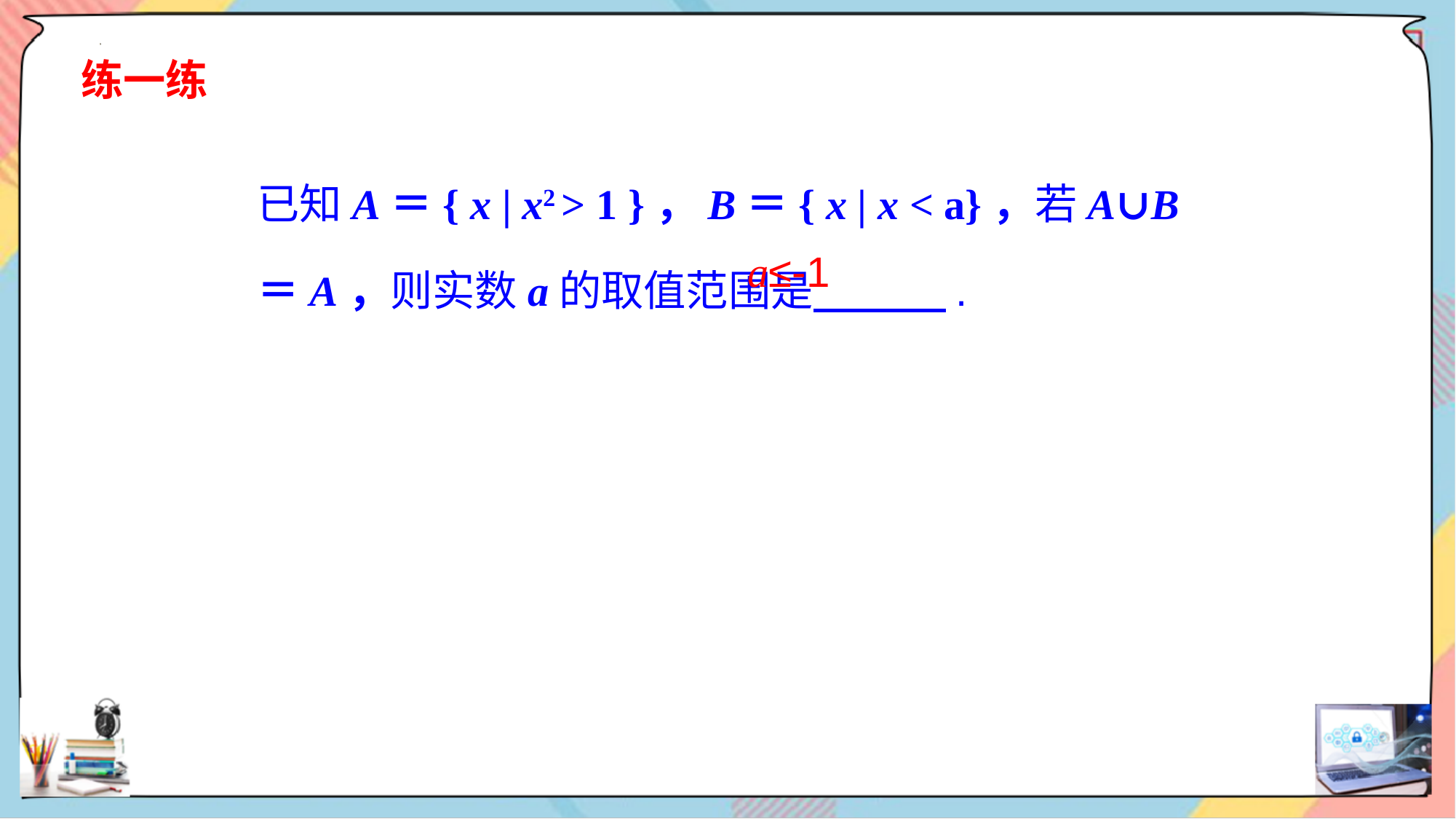

练一练
已知A＝{ x | x2 > 1 }，B＝{ x | x < a}，若A∪B ＝A，则实数a的取值范围是              .
a≤-1